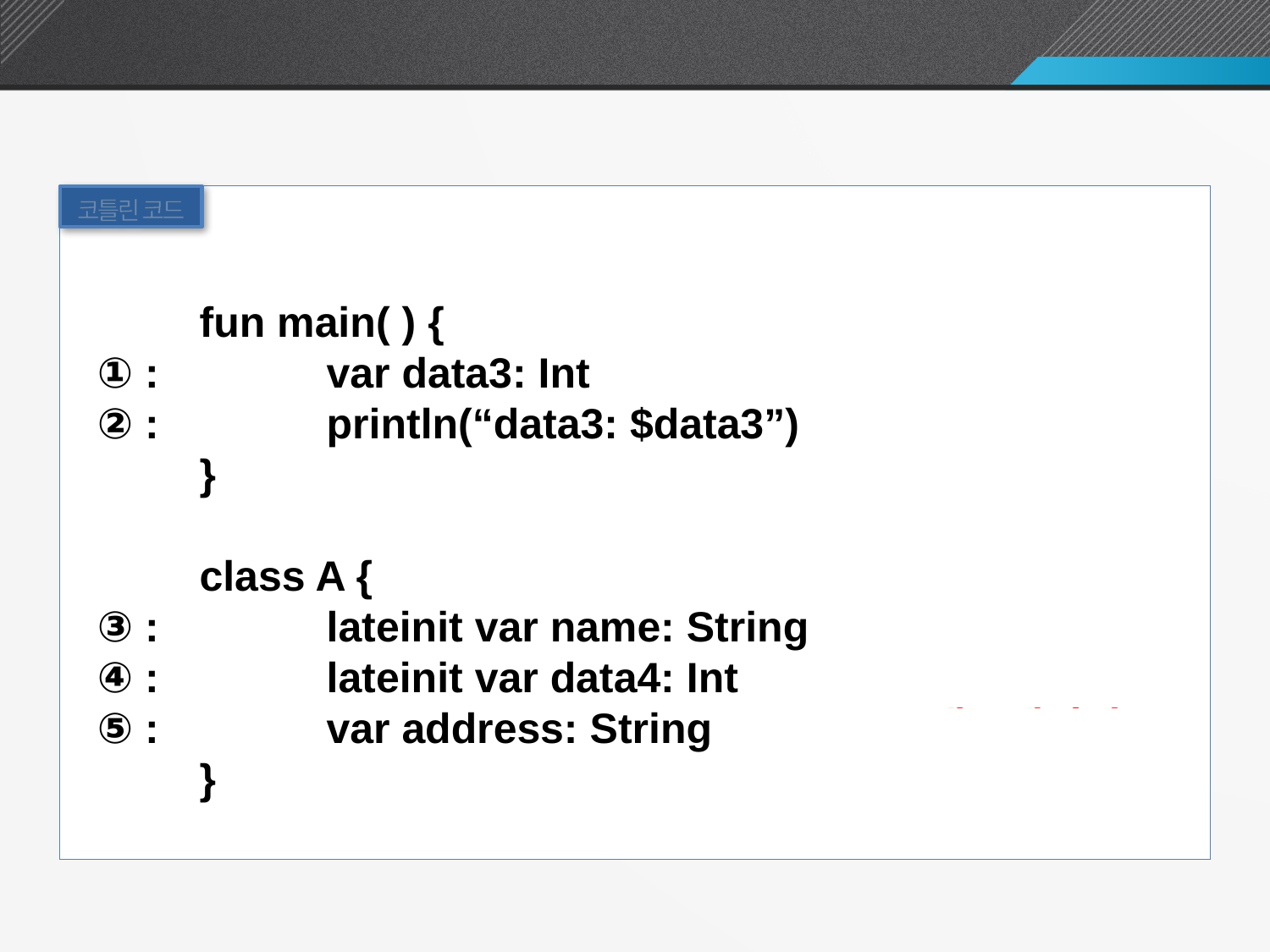

도전과제 2번: 틀린 곳 찾기
코틀린 코드

	fun main( ) {
① : 		var data3: Int
② : 		println(“data3: $data3”)	 // 초기화 안됨
	}

	class A {
③ : 		lateinit var name: String
④ : 		lateinit var data4: Int 	 // lateinit 오류
⑤ : 		var address: String           // 클래스멤버변수
	}